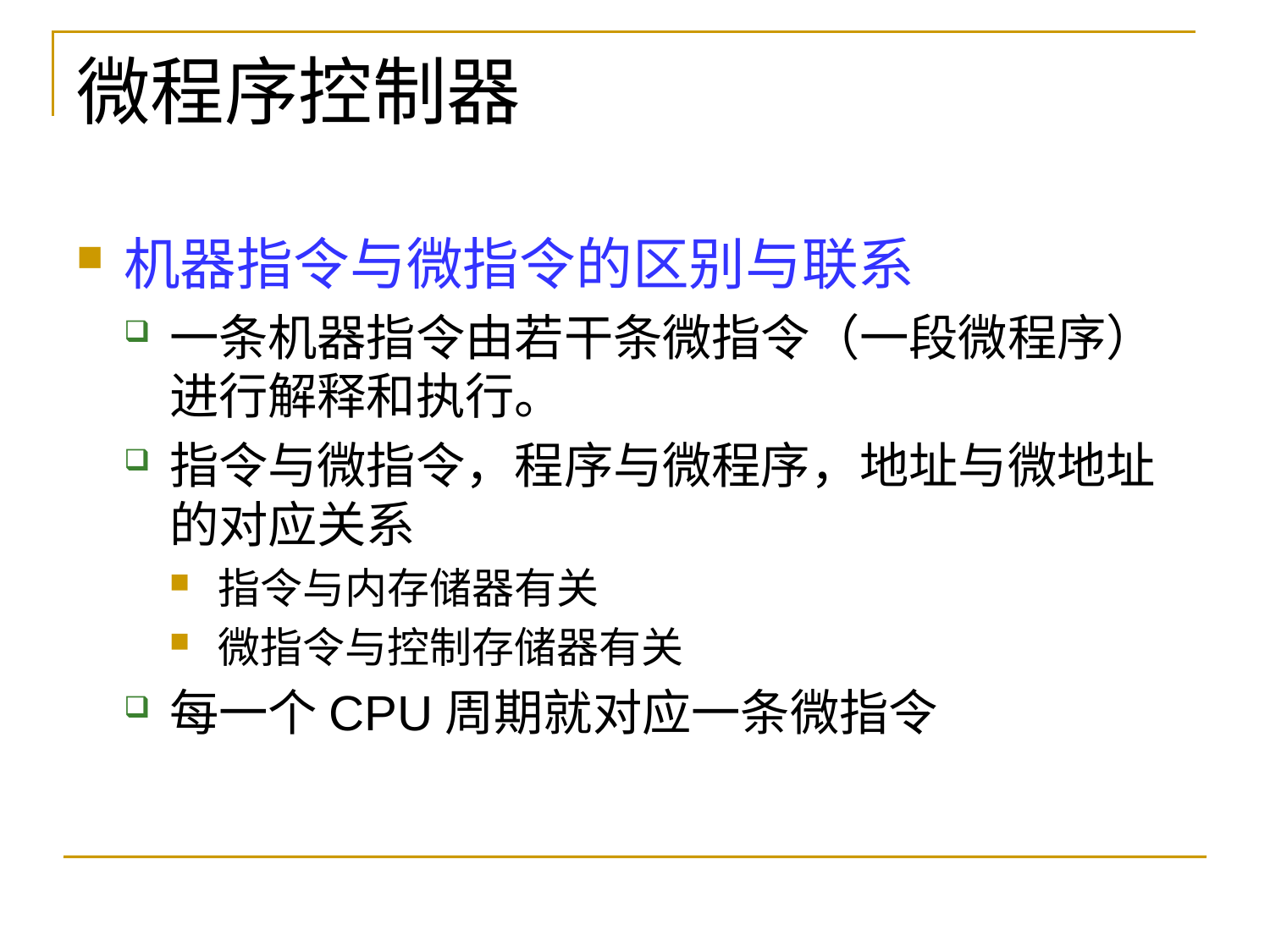

# 微程序控制器
机器指令与微指令的区别与联系
一条机器指令由若干条微指令（一段微程序）进行解释和执行。
指令与微指令，程序与微程序，地址与微地址的对应关系
指令与内存储器有关
微指令与控制存储器有关
每一个CPU周期就对应一条微指令

44